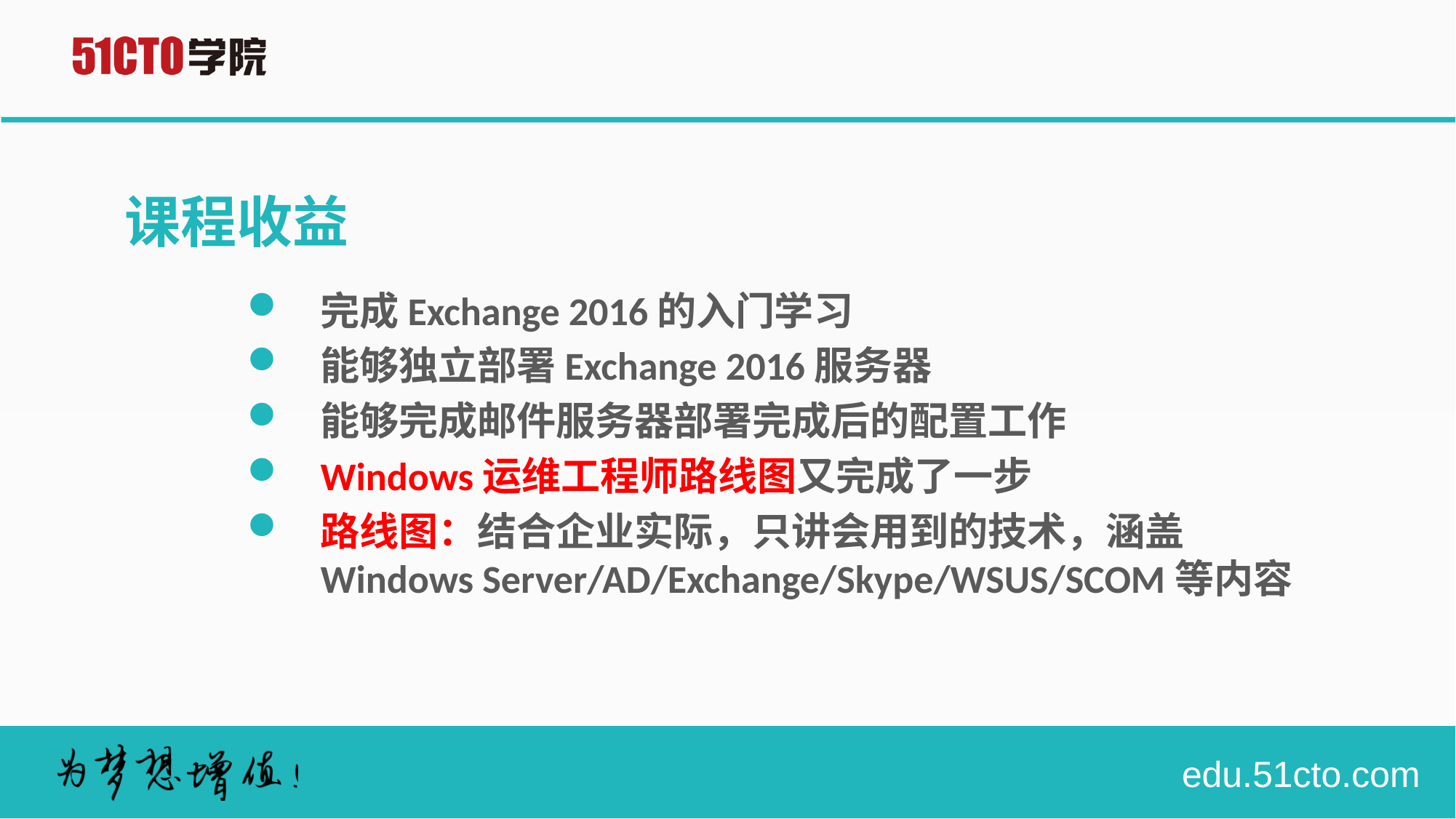

# 课程收益
完成Exchange 2016的入门学习
能够独立部署Exchange 2016服务器
能够完成邮件服务器部署完成后的配置工作
Windows运维工程师路线图又完成了一步
路线图：结合企业实际，只讲会用到的技术，涵盖Windows Server/AD/Exchange/Skype/WSUS/SCOM等内容